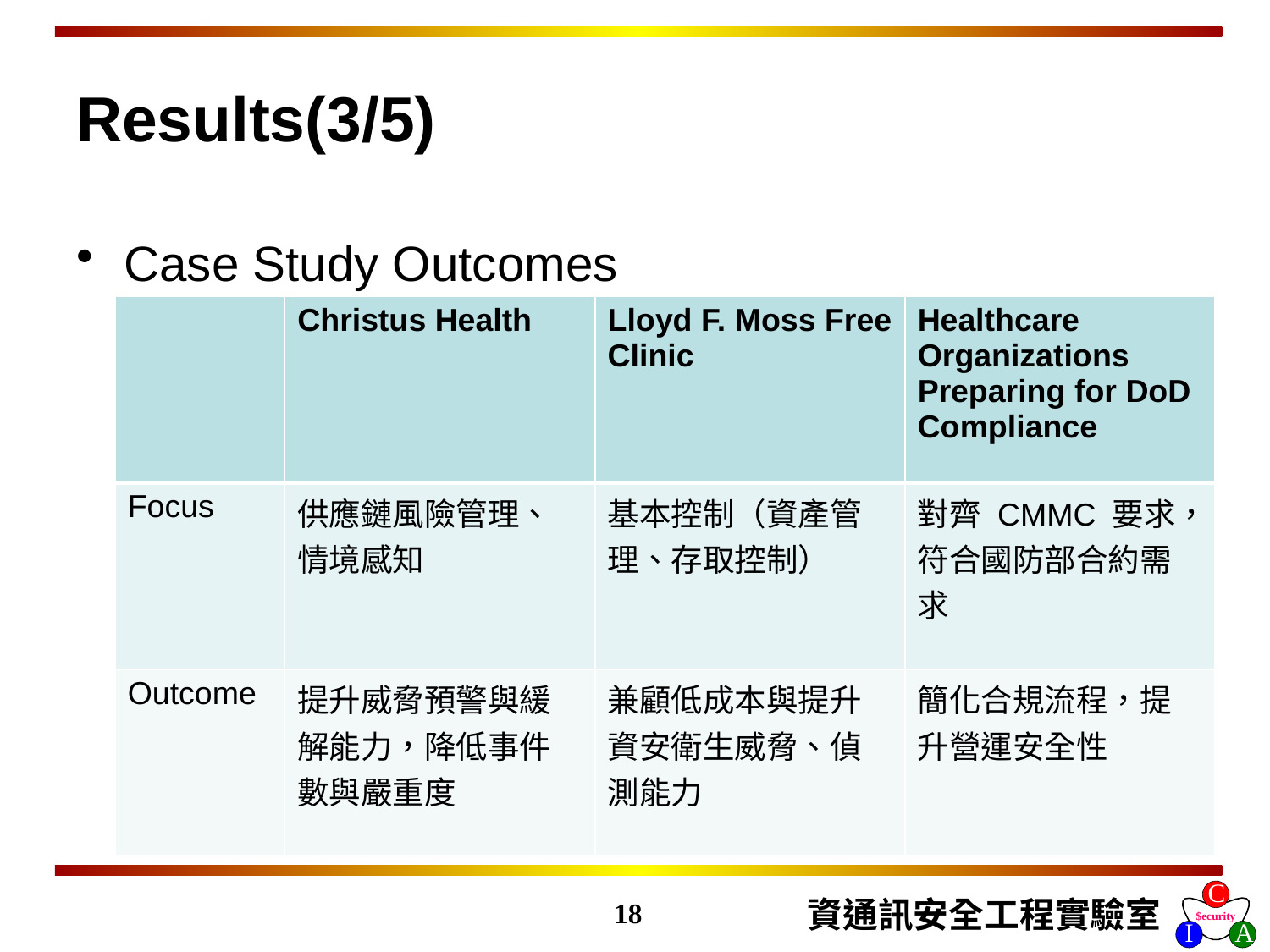

# Results(3/5)
Case Study Outcomes

|  | Christus Health | Lloyd F. Moss Free Clinic | Healthcare Organizations Preparing for DoD Compliance |
| --- | --- | --- | --- |
| Focus | 供應鏈風險管理、情境感知 | 基本控制（資產管理、存取控制） | 對齊 CMMC 要求，符合國防部合約需求 |
| Outcome | 提升威脅預警與緩解能力，降低事件數與嚴重度 | 兼顧低成本與提升資安衛生威脅、偵測能力 | 簡化合規流程，提升營運安全性 |
18